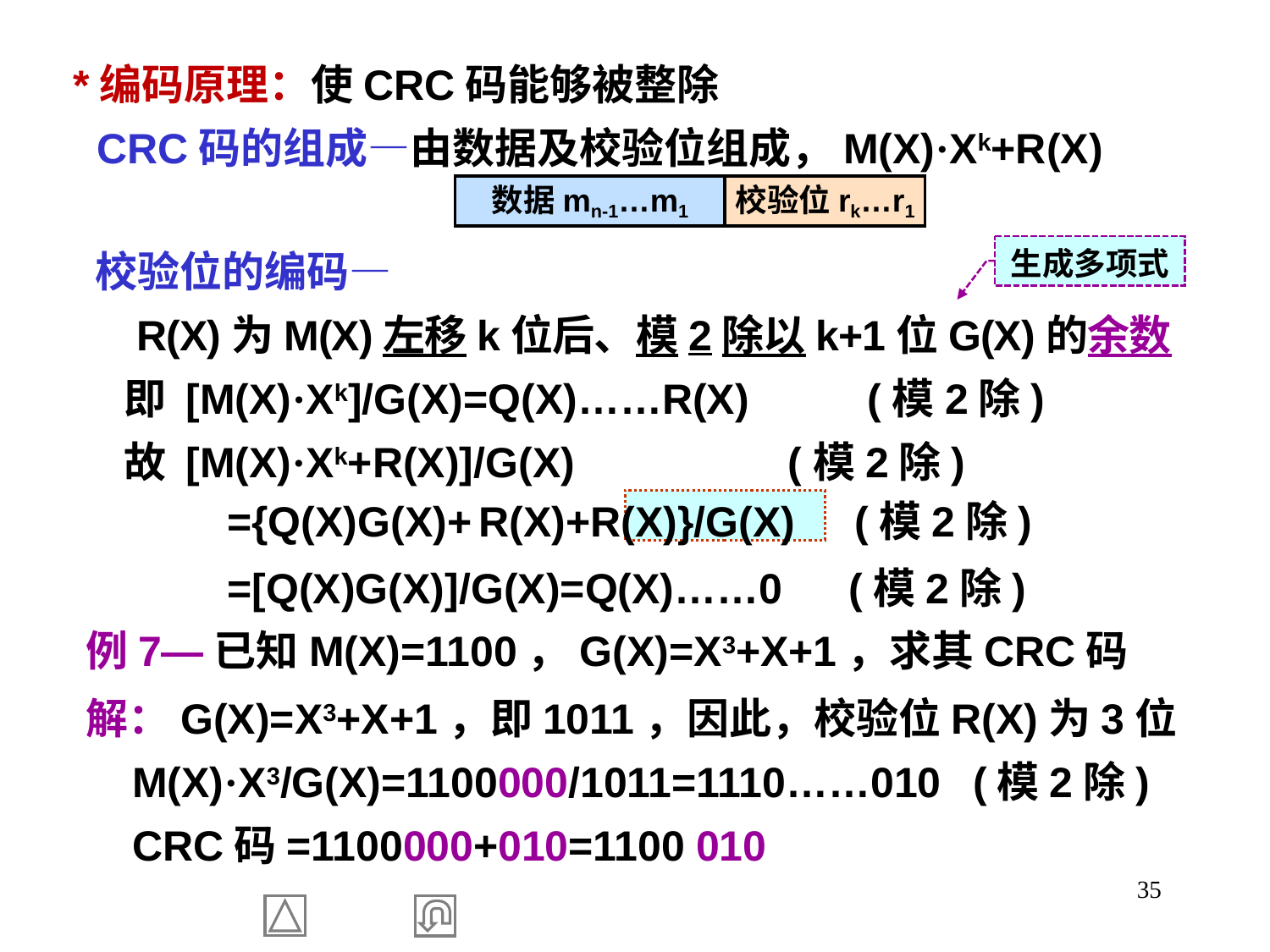

*编码原理：使CRC码能够被整除
     CRC码的组成—由数据及校验位组成，M(X)·Xk+R(X)

数据mn-1…m1
校验位rk…r1
     校验位的编码—
         R(X)为M(X)左移k位后、模2除以k+1位G(X)的余数
        即 [M(X)·Xk]/G(X)=Q(X)……R(X)          (模2除)
生成多项式
        故 [M(X)·Xk+R(X)]/G(X)                  (模2除)
                ={Q(X)G(X)+ R(X)+R(X)}/G(X)     (模2除)
                =[Q(X)G(X)]/G(X)=Q(X)……0      (模2除)

    例7—已知M(X)=1100，G(X)=X3+X+1，求其CRC码
    解：G(X)=X3+X+1，即1011，因此，校验位R(X)为3位
        M(X)·X3/G(X)=1100000/1011=1110……010   (模2除)
        CRC码=1100000+010=1100 010
35